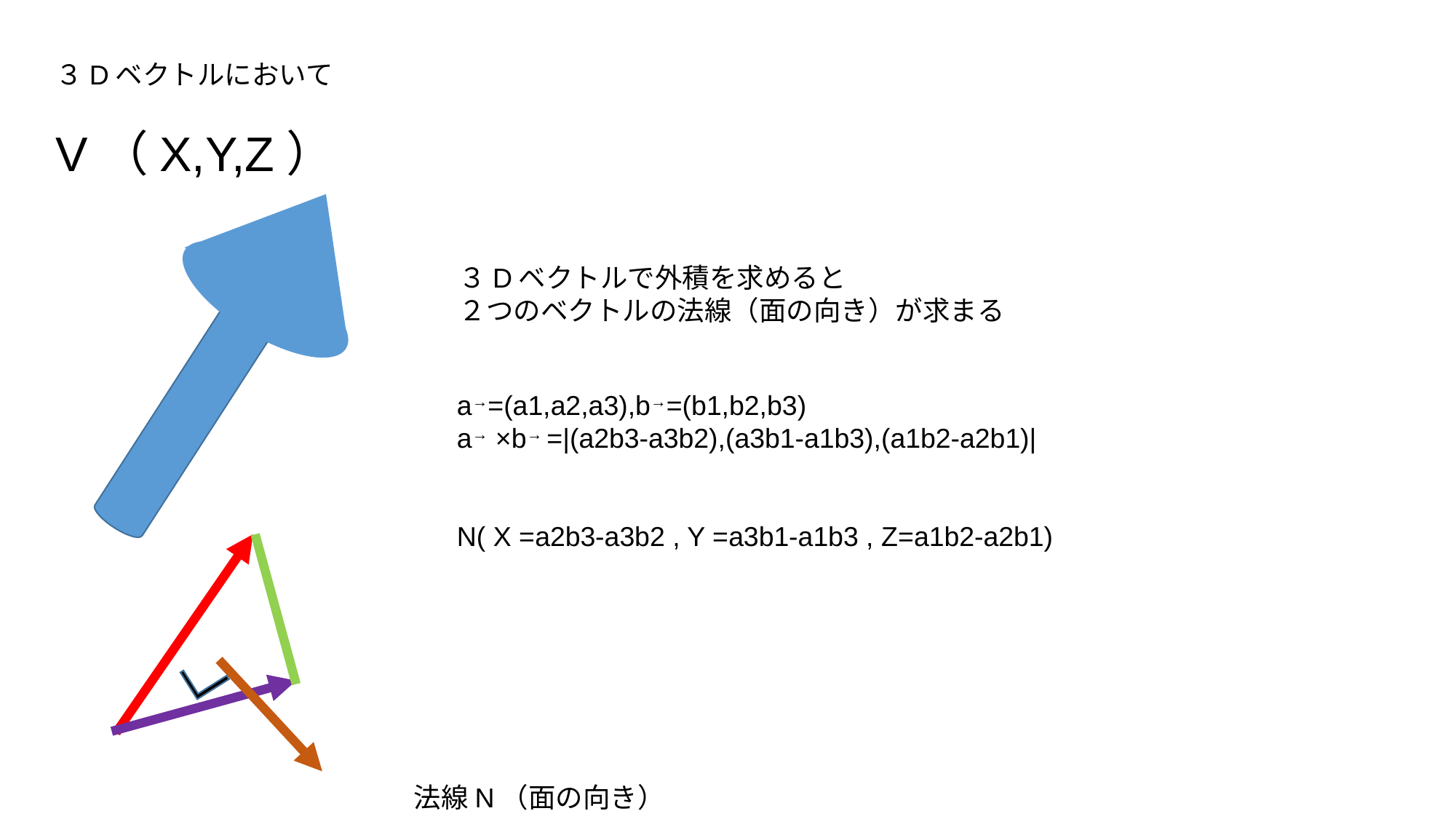

３Dベクトルにおいて

V（X,Y,Z）

３Dベクトルで外積を求めると
２つのベクトルの法線（面の向き）が求まる

a→=(a1,a2,a3),b→=(b1,b2,b3)
a→ ×b→ =|(a2b3-a3b2),(a3b1-a1b3),(a1b2-a2b1)|

N( X =a2b3-a3b2 , Y =a3b1-a1b3 , Z=a1b2-a2b1)

法線N（面の向き）